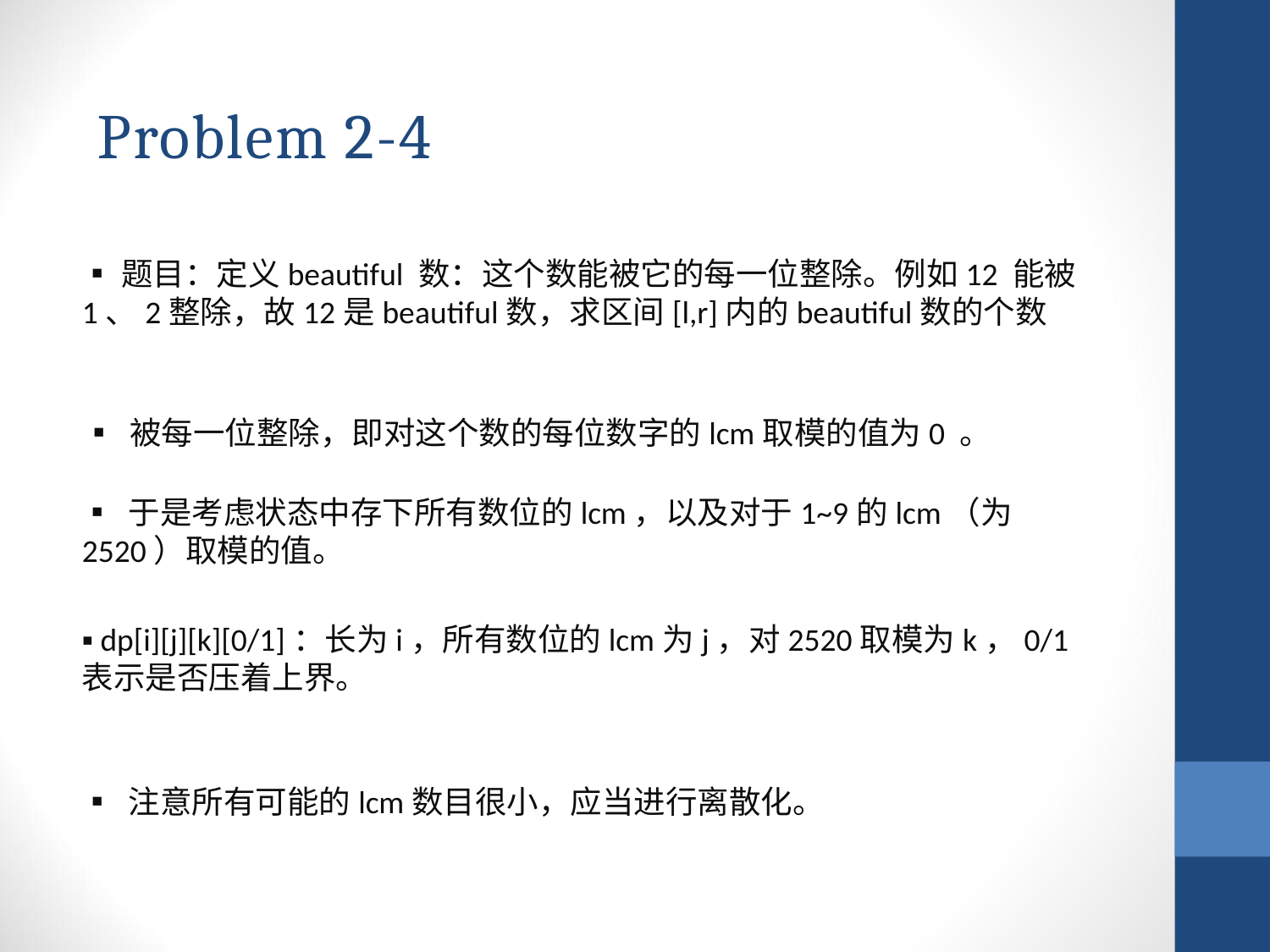

Problem 2-4
▪题目：定义beautiful 数：这个数能被它的每一位整除。例如12 能被1、2整除，故12是beautiful数，求区间[l,r]内的beautiful数的个数
▪ 被每一位整除，即对这个数的每位数字的lcm取模的值为0 。
▪ 于是考虑状态中存下所有数位的lcm，以及对于1~9的lcm（为2520）取模的值。
▪ dp[i][j][k][0/1]：长为i，所有数位的lcm为j，对2520取模为k，0/1表示是否压着上界。
▪ 注意所有可能的lcm数目很小，应当进行离散化。